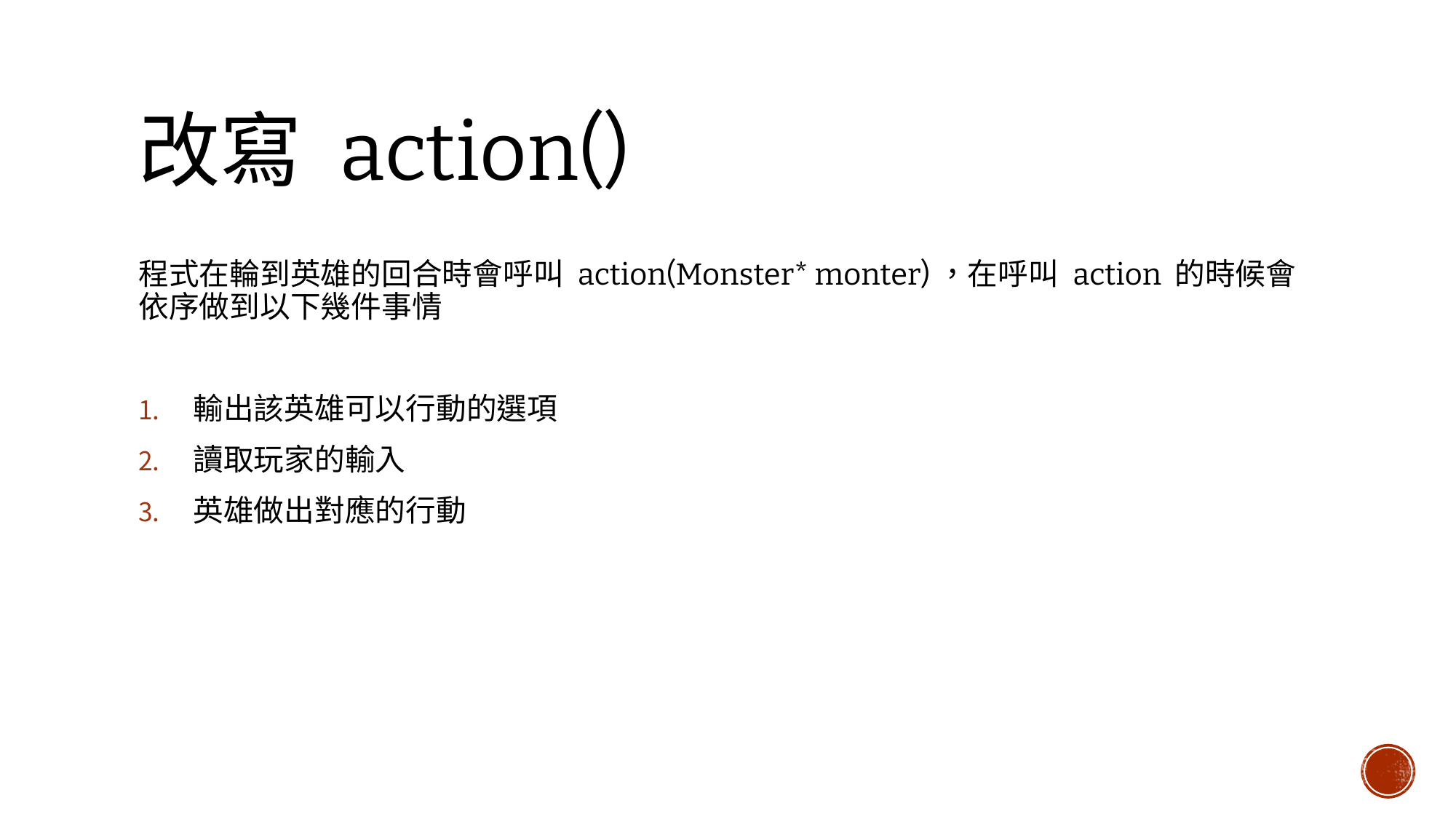

# 改寫 action()
程式在輪到英雄的回合時會呼叫 action(Monster* monter)，在呼叫 action 的時候會依序做到以下幾件事情

輸出該英雄可以行動的選項
讀取玩家的輸入
英雄做出對應的行動